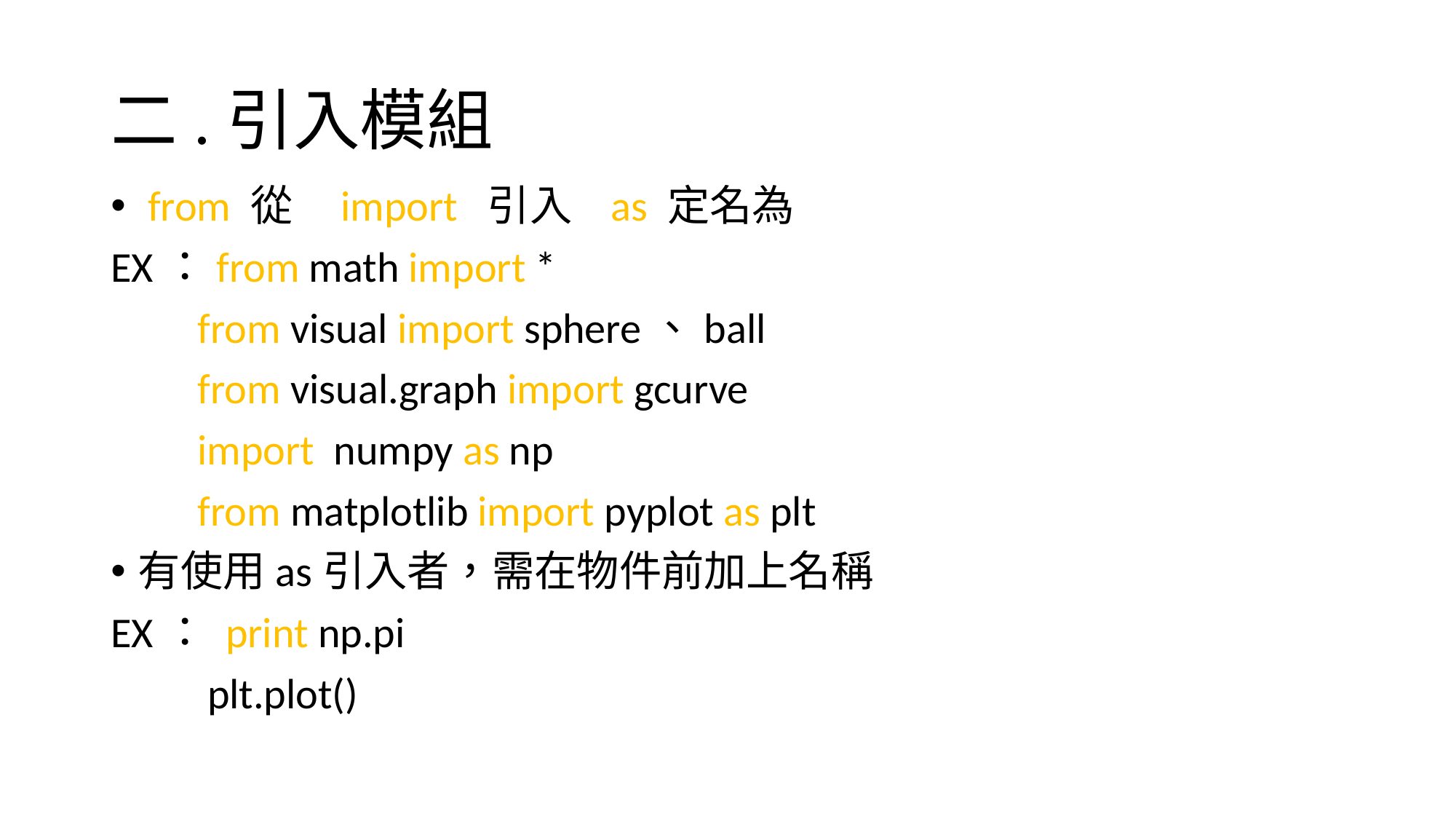

# 二.引入模組
 from 從    import  引入   as 定名為
EX：from math import *
         from visual import sphere、ball
         from visual.graph import gcurve
         import  numpy as np
         from matplotlib import pyplot as plt
有使用as引入者，需在物件前加上名稱
EX： print np.pi
          plt.plot()